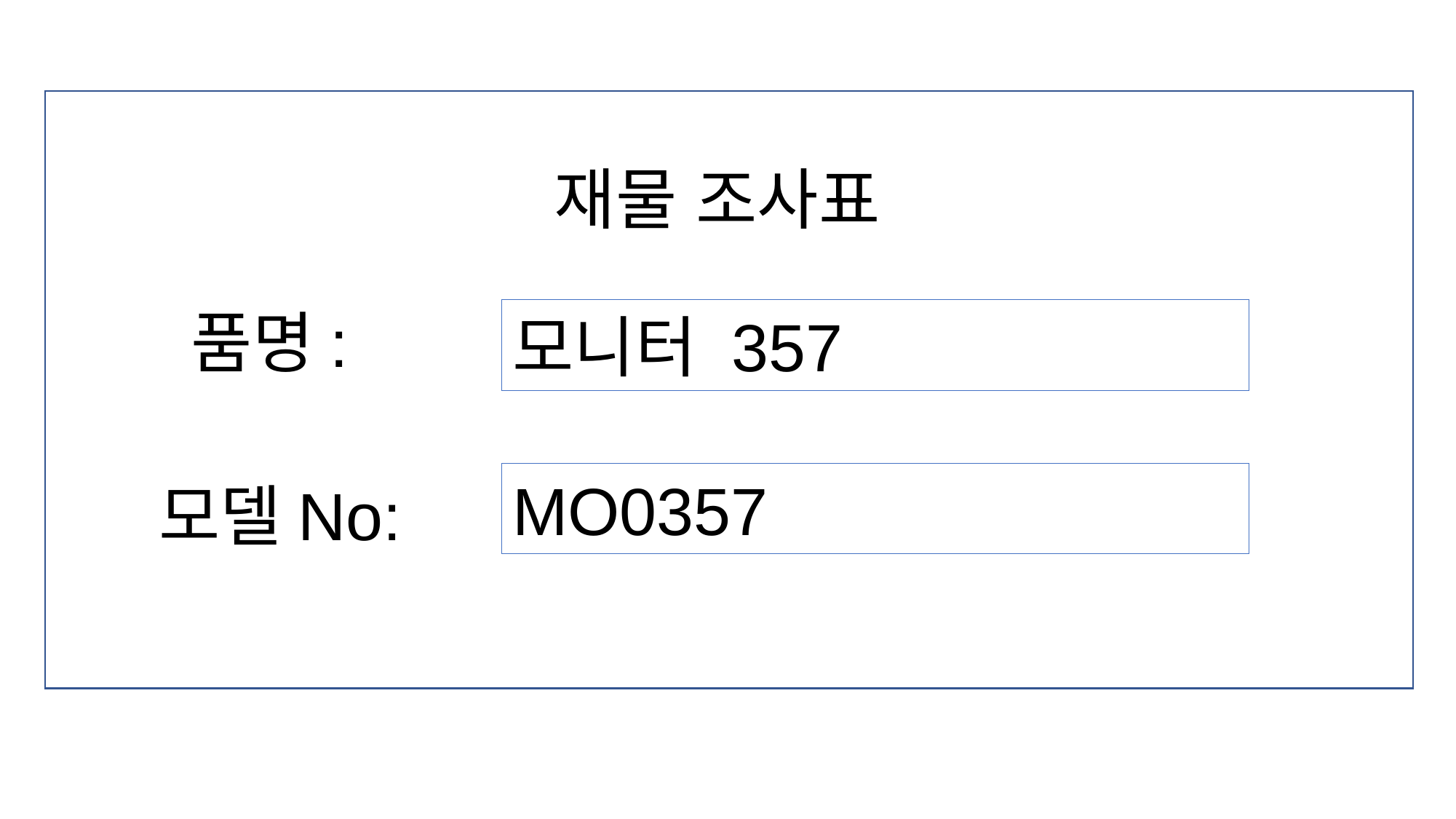

재물 조사표
품명:
모니터 357
MO0357
모델No: